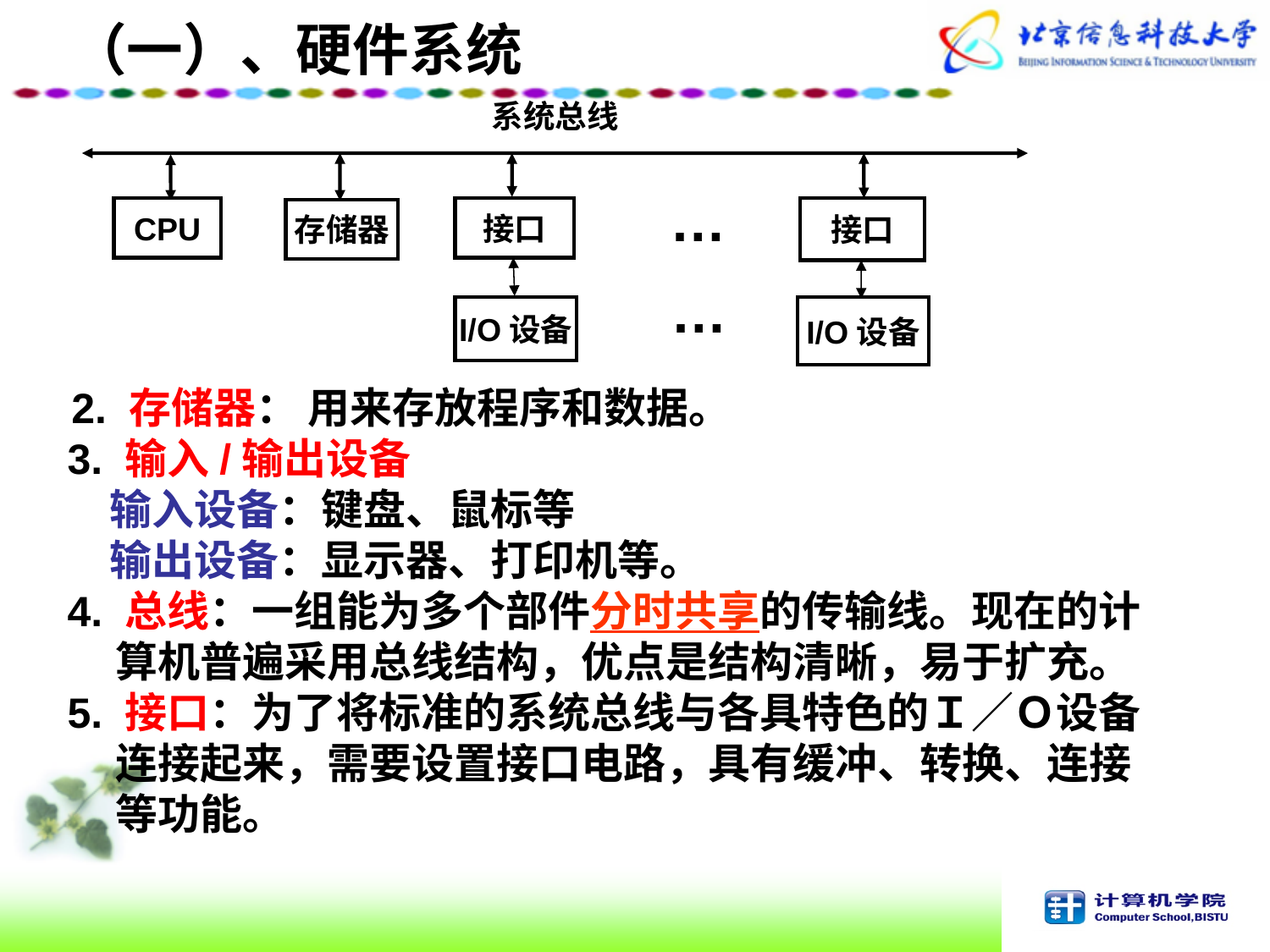

（一）、硬件系统
系统总线

CPU

存储器

…
…
接口
I/O设备

接口

I/O设备
2. 存储器： 用来存放程序和数据。

3. 输入/输出设备
　输入设备：键盘、鼠标等
　输出设备：显示器、打印机等。
4. 总线：一组能为多个部件分时共享的传输线。现在的计算机普遍采用总线结构，优点是结构清晰，易于扩充。
5. 接口：为了将标准的系统总线与各具特色的Ｉ／Ｏ设备连接起来，需要设置接口电路，具有缓冲、转换、连接等功能。